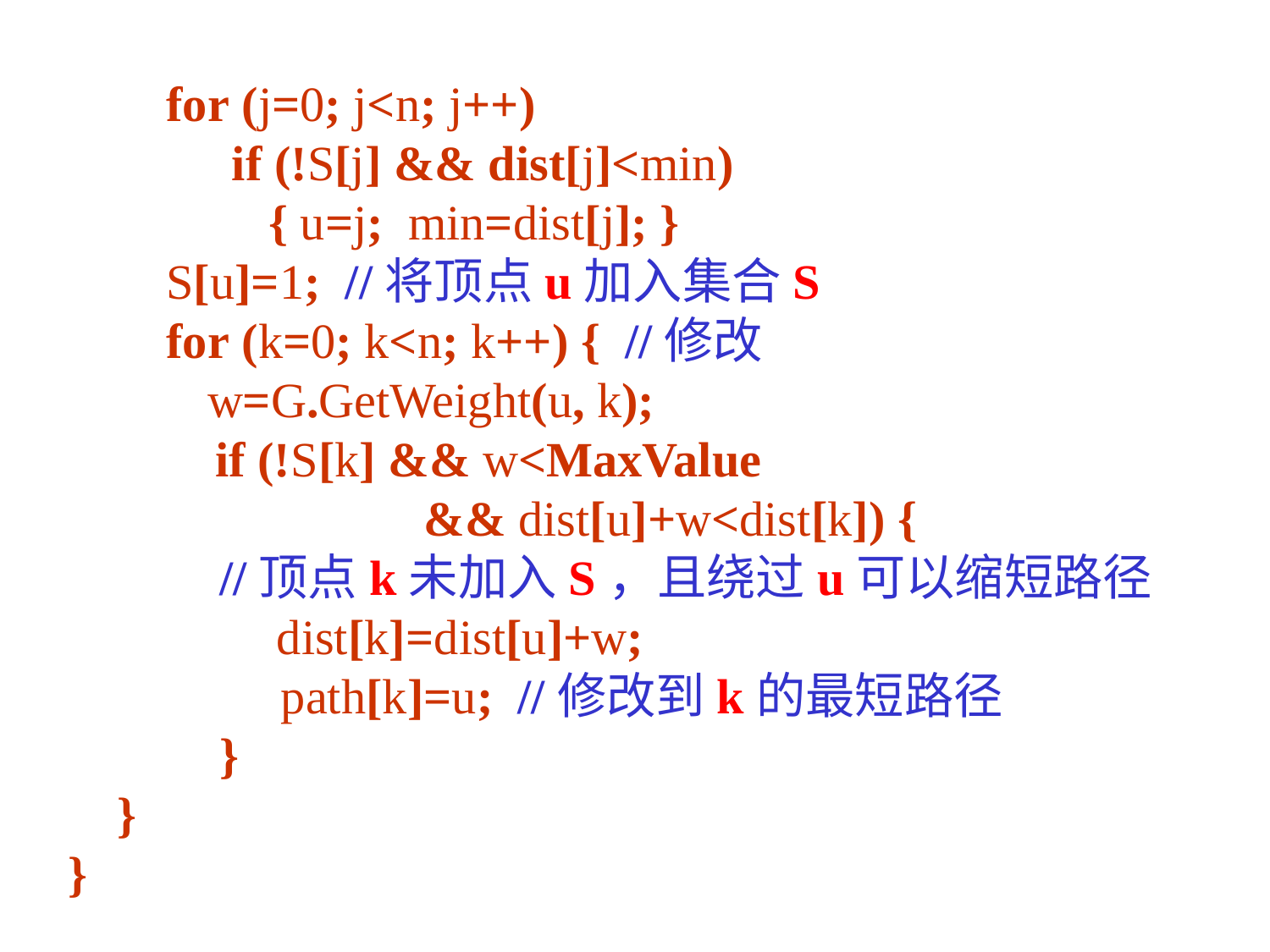

for (j=0; j<n; j++)
	   if (!S[j] && dist[j]<min)
   	      { u=j;  min=dist[j]; }
        S[u]=1;  //将顶点u加入集合S
        for (k=0; k<n; k++) {  //修改
	 w=G.GetWeight(u, k);
            if (!S[k] && w<MaxValue
                             && dist[u]+w<dist[k]) {
	  //顶点k未加入S，且绕过u可以缩短路径
                 dist[k]=dist[u]+w;
	       path[k]=u;  //修改到k的最短路径
	  }
    }
}
141